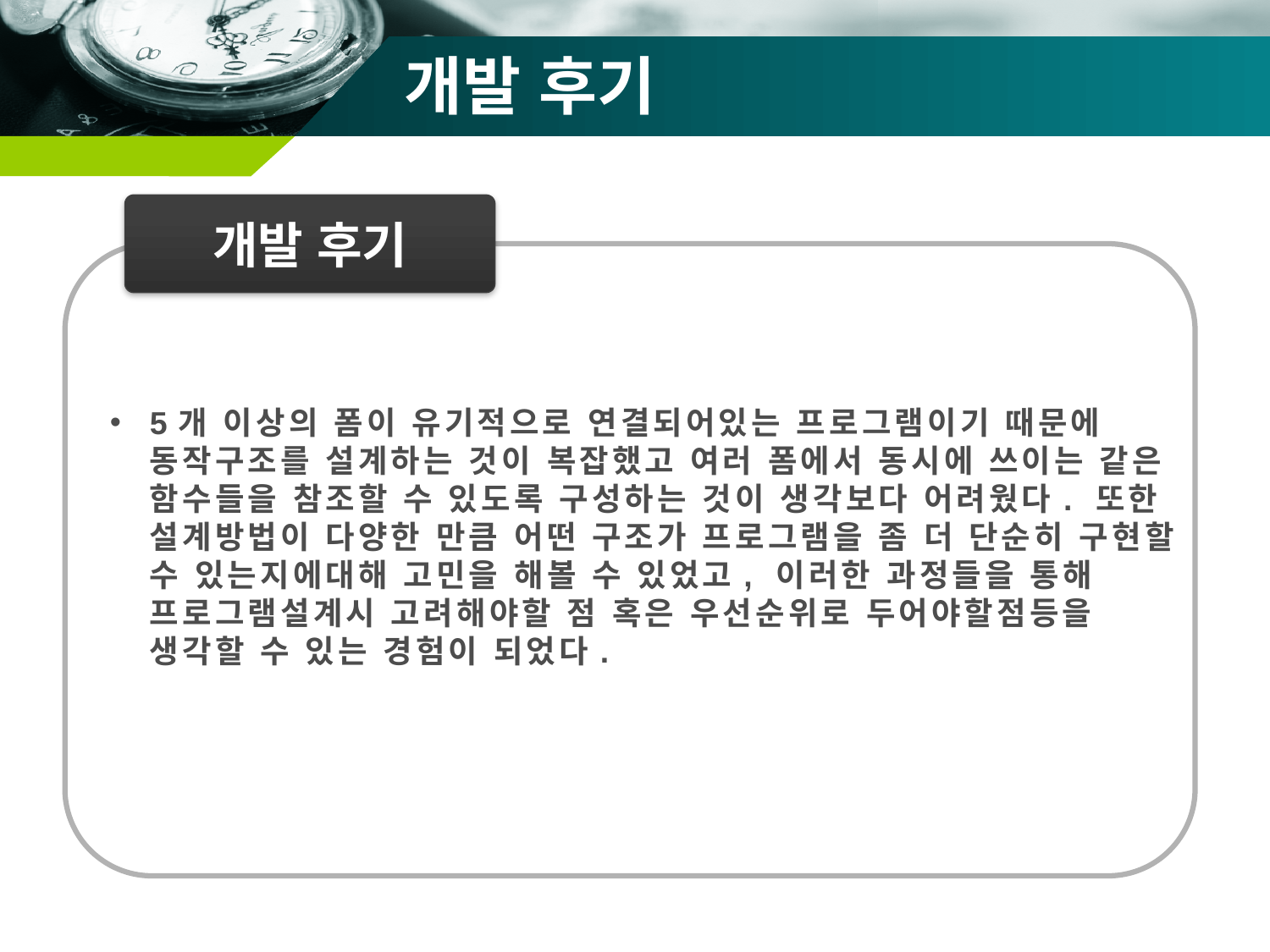

# 개발 후기
개발 후기

5개 이상의 폼이 유기적으로 연결되어있는 프로그램이기 때문에 동작구조를 설계하는 것이 복잡했고 여러 폼에서 동시에 쓰이는 같은 함수들을 참조할 수 있도록 구성하는 것이 생각보다 어려웠다. 또한 설계방법이 다양한 만큼 어떤 구조가 프로그램을 좀 더 단순히 구현할 수 있는지에대해 고민을 해볼 수 있었고, 이러한 과정들을 통해 프로그램설계시 고려해야할 점 혹은 우선순위로 두어야할점등을 생각할 수 있는 경험이 되었다.